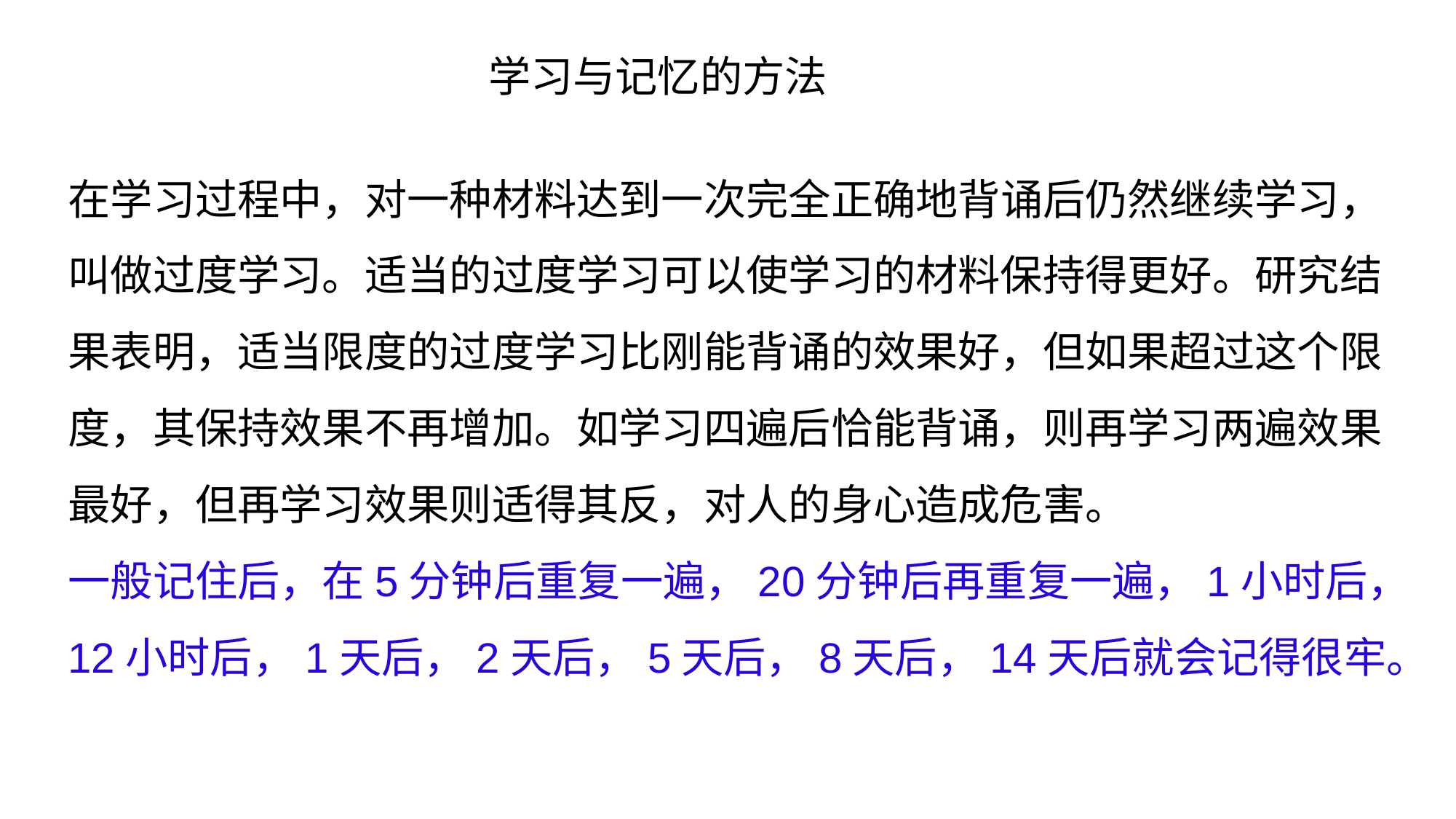

学习与记忆的方法
在学习过程中，对一种材料达到一次完全正确地背诵后仍然继续学习，叫做过度学习。适当的过度学习可以使学习的材料保持得更好。研究结果表明，适当限度的过度学习比刚能背诵的效果好，但如果超过这个限度，其保持效果不再增加。如学习四遍后恰能背诵，则再学习两遍效果最好，但再学习效果则适得其反，对人的身心造成危害。
一般记住后，在5分钟后重复一遍，20分钟后再重复一遍，1小时后，12小时后，1天后，2天后，5天后，8天后，14天后就会记得很牢。